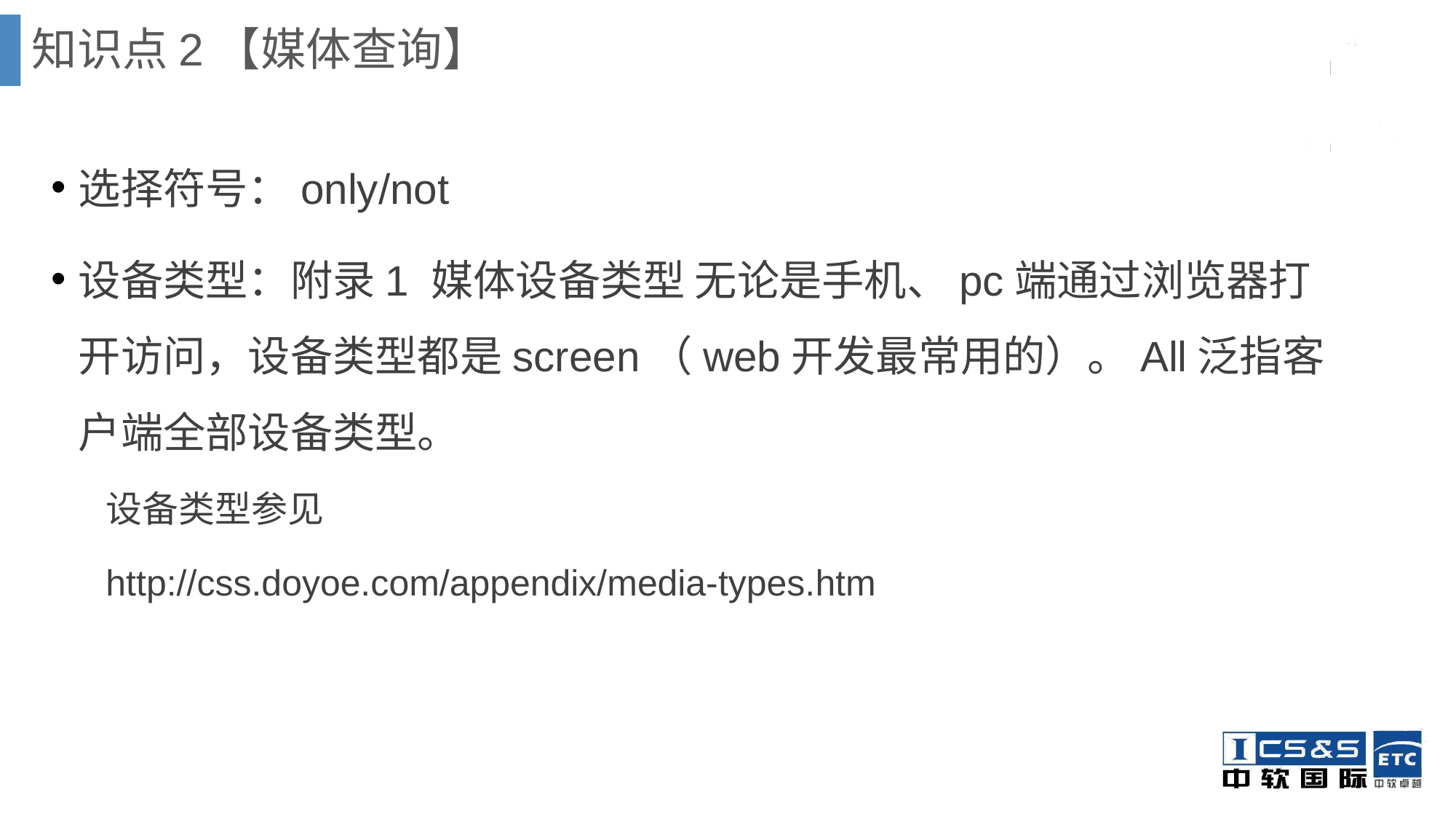

知识点2【媒体查询】
选择符号：only/not
设备类型：附录1 媒体设备类型 无论是手机、pc端通过浏览器打开访问，设备类型都是screen（web开发最常用的）。All泛指客户端全部设备类型。
设备类型参见
http://css.doyoe.com/appendix/media-types.htm